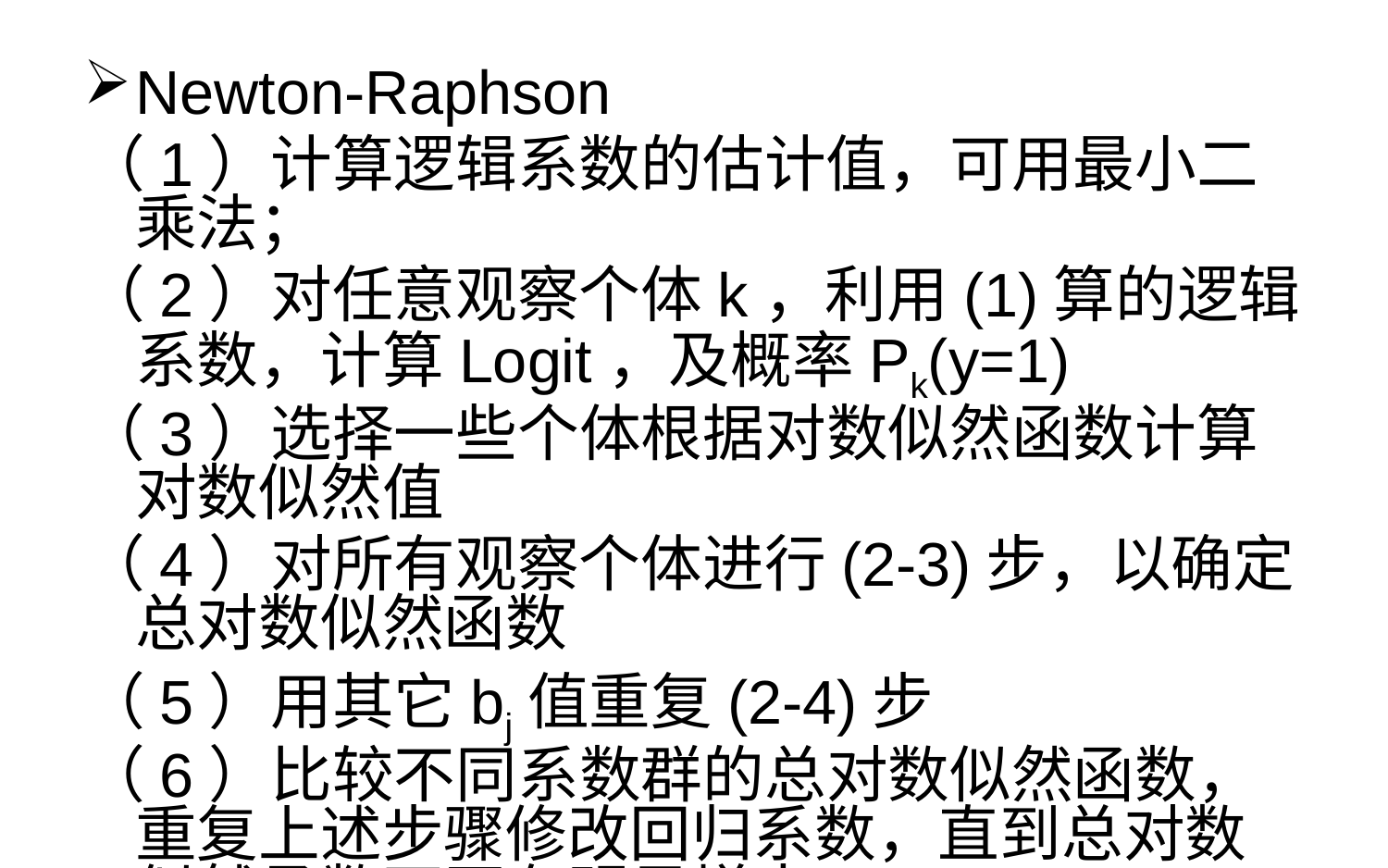

Newton-Raphson
（1）计算逻辑系数的估计值，可用最小二乘法；
（2）对任意观察个体k，利用(1)算的逻辑系数，计算Logit，及概率Pk(y=1)
（3）选择一些个体根据对数似然函数计算对数似然值
（4）对所有观察个体进行(2-3)步，以确定总对数似然函数
（5）用其它bj值重复(2-4)步
（6）比较不同系数群的总对数似然函数，重复上述步骤修改回归系数，直到总对数似然函数不再有明显增大